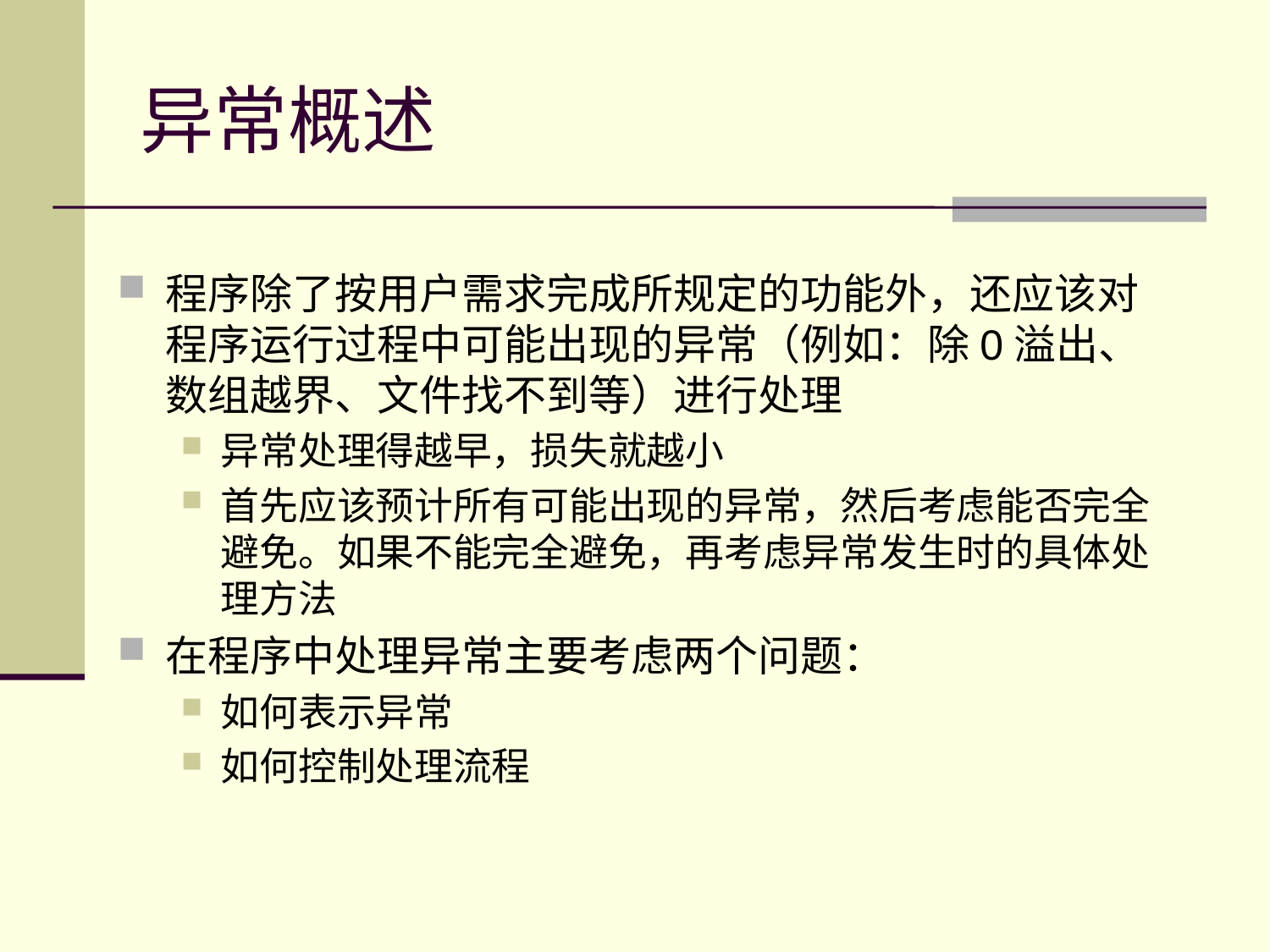

# 异常概述
程序除了按用户需求完成所规定的功能外，还应该对程序运行过程中可能出现的异常（例如：除0溢出、数组越界、文件找不到等）进行处理
异常处理得越早，损失就越小
首先应该预计所有可能出现的异常，然后考虑能否完全避免。如果不能完全避免，再考虑异常发生时的具体处理方法
在程序中处理异常主要考虑两个问题：
如何表示异常
如何控制处理流程